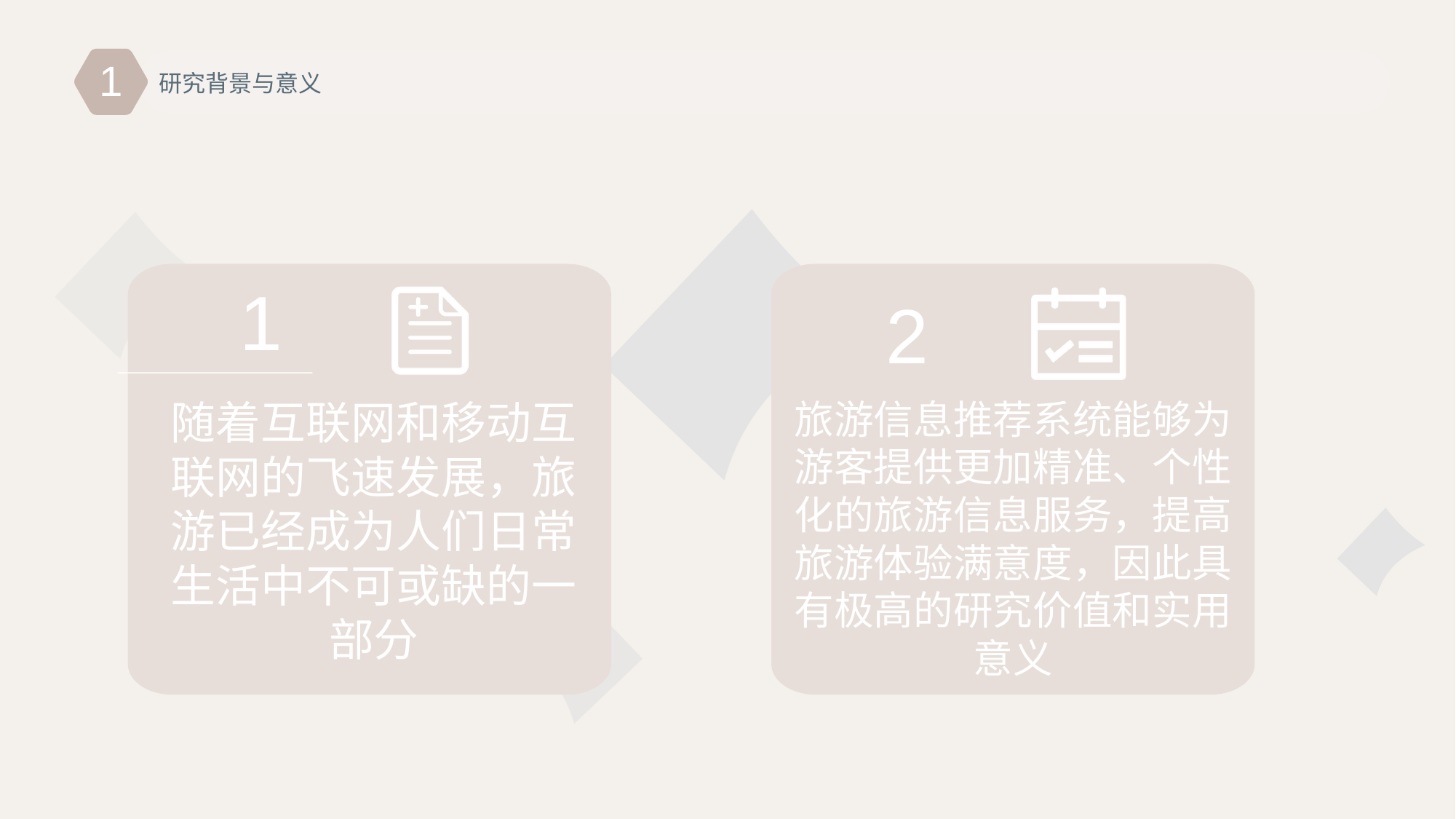

1
研究背景与意义

1

2

随着互联网和移动互联网的飞速发展，旅游已经成为人们日常生活中不可或缺的一部分
旅游信息推荐系统能够为游客提供更加精准、个性化的旅游信息服务，提高旅游体验满意度，因此具有极高的研究价值和实用意义